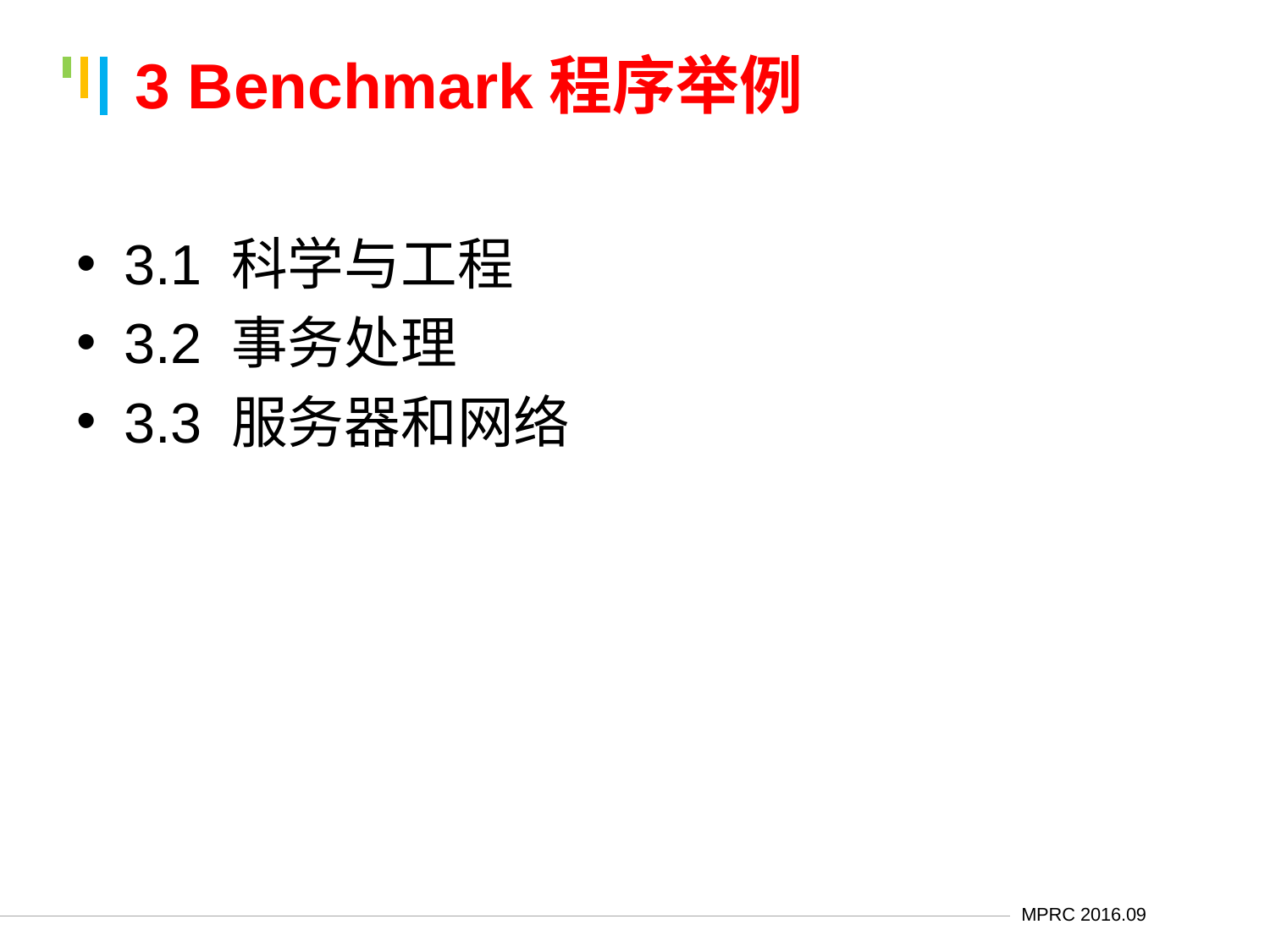

# 3 Benchmark程序举例
3.1 科学与工程
3.2 事务处理
3.3 服务器和网络